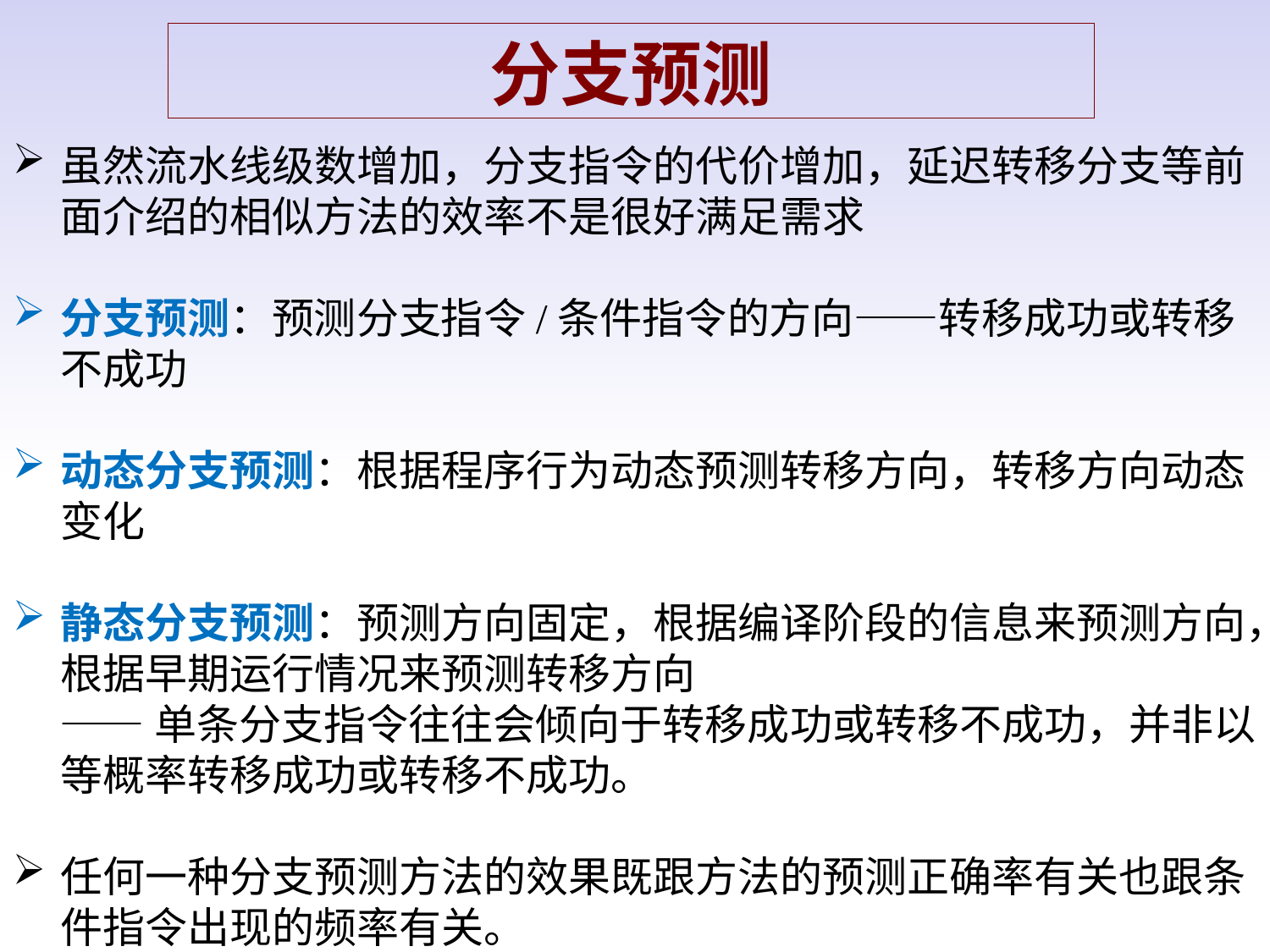

分支预测
虽然流水线级数增加，分支指令的代价增加，延迟转移分支等前面介绍的相似方法的效率不是很好满足需求

分支预测：预测分支指令/条件指令的方向——转移成功或转移不成功

动态分支预测：根据程序行为动态预测转移方向，转移方向动态变化

静态分支预测：预测方向固定，根据编译阶段的信息来预测方向，根据早期运行情况来预测转移方向
     ——单条分支指令往往会倾向于转移成功或转移不成功，并非以
    等概率转移成功或转移不成功。

任何一种分支预测方法的效果既跟方法的预测正确率有关也跟条件指令出现的频率有关。